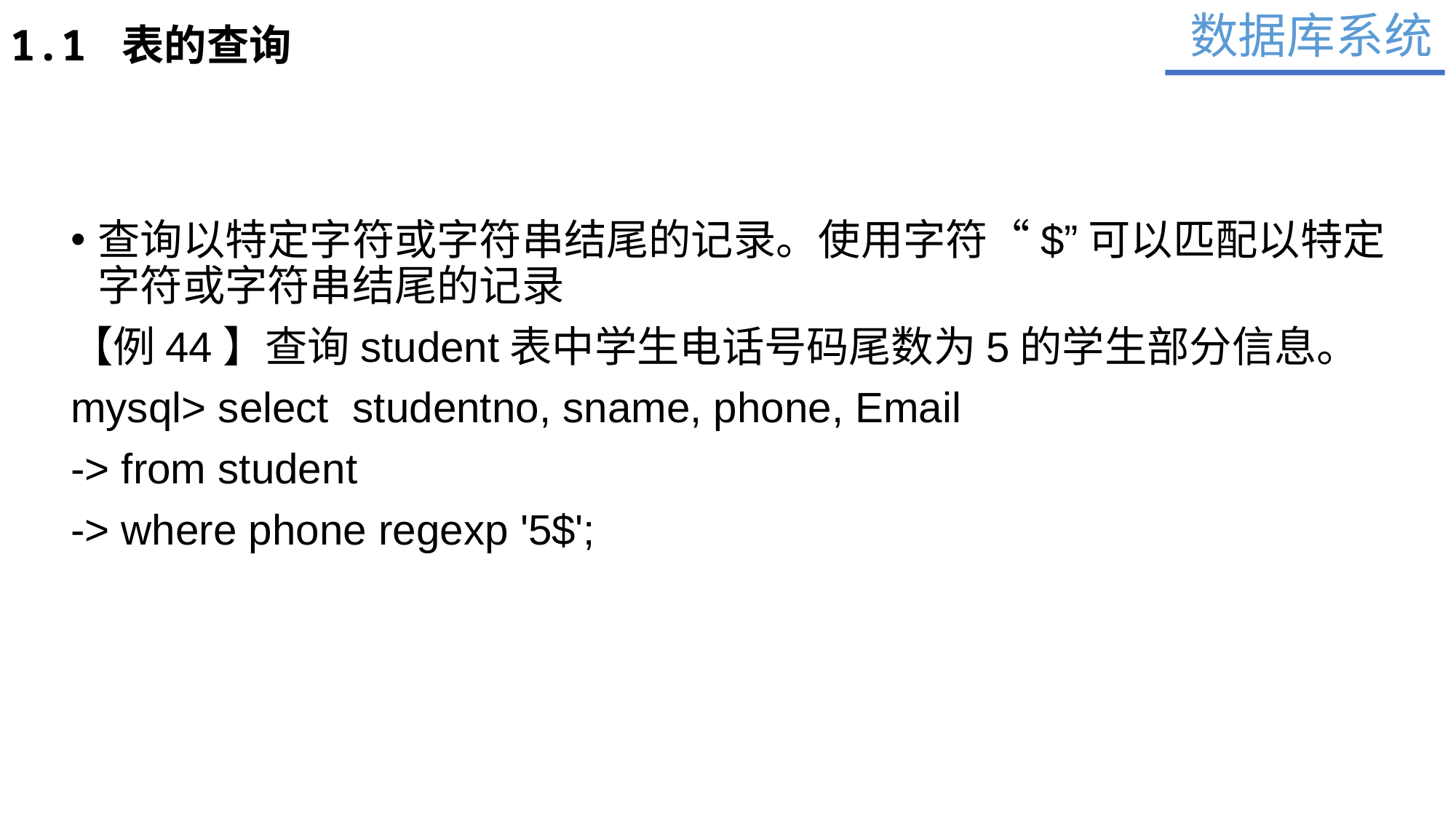

数据库系统
1.1 表的查询

查询以特定字符或字符串结尾的记录。使用字符“$”可以匹配以特定字符或字符串结尾的记录
【例44】查询student表中学生电话号码尾数为5的学生部分信息。
mysql> select  studentno, sname, phone, Email
-> from student
-> where phone regexp '5$';